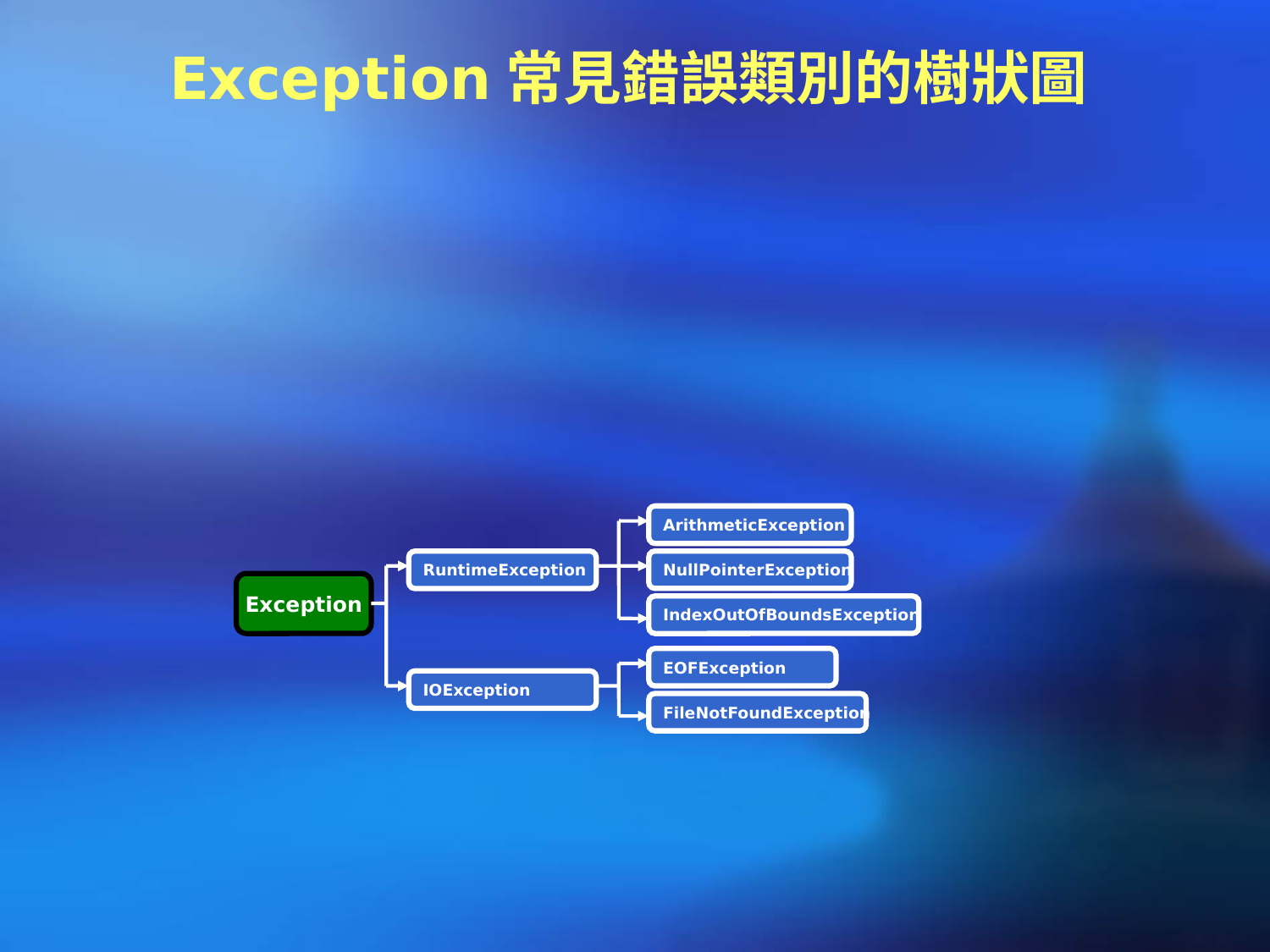

# Exception常見錯誤類別的樹狀圖
ArithmeticException
NullPointerException
IndexOutOfBoundsException

RuntimeException
IOException

Exception
EOFException
FileNotFoundException